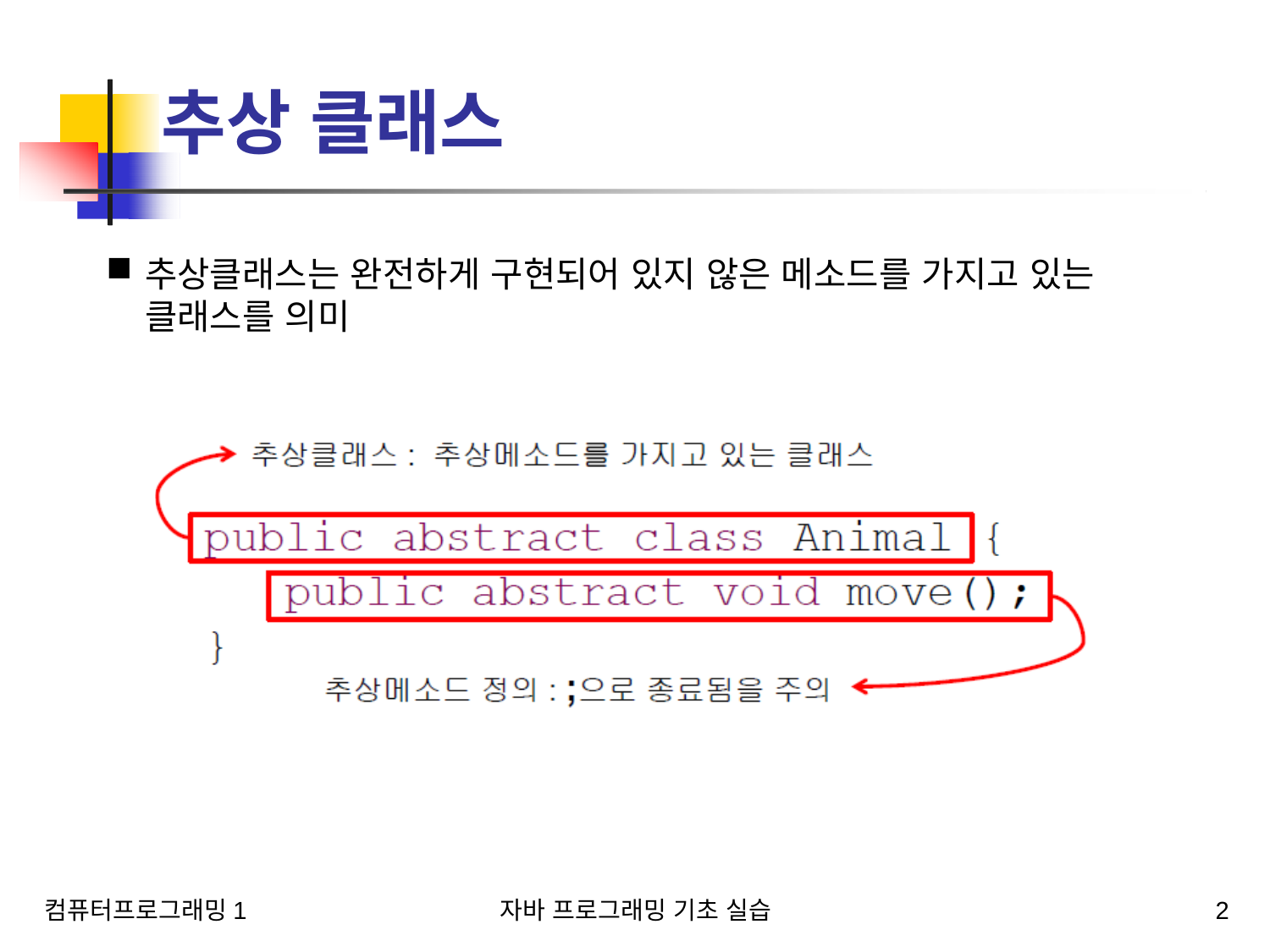

# 추상 클래스

추상클래스는 완전하게 구현되어 있지 않은 메소드를 가지고 있는  클래스를 의미

컴퓨터프로그래밍1
자바 프로그래밍 기초 실습
2